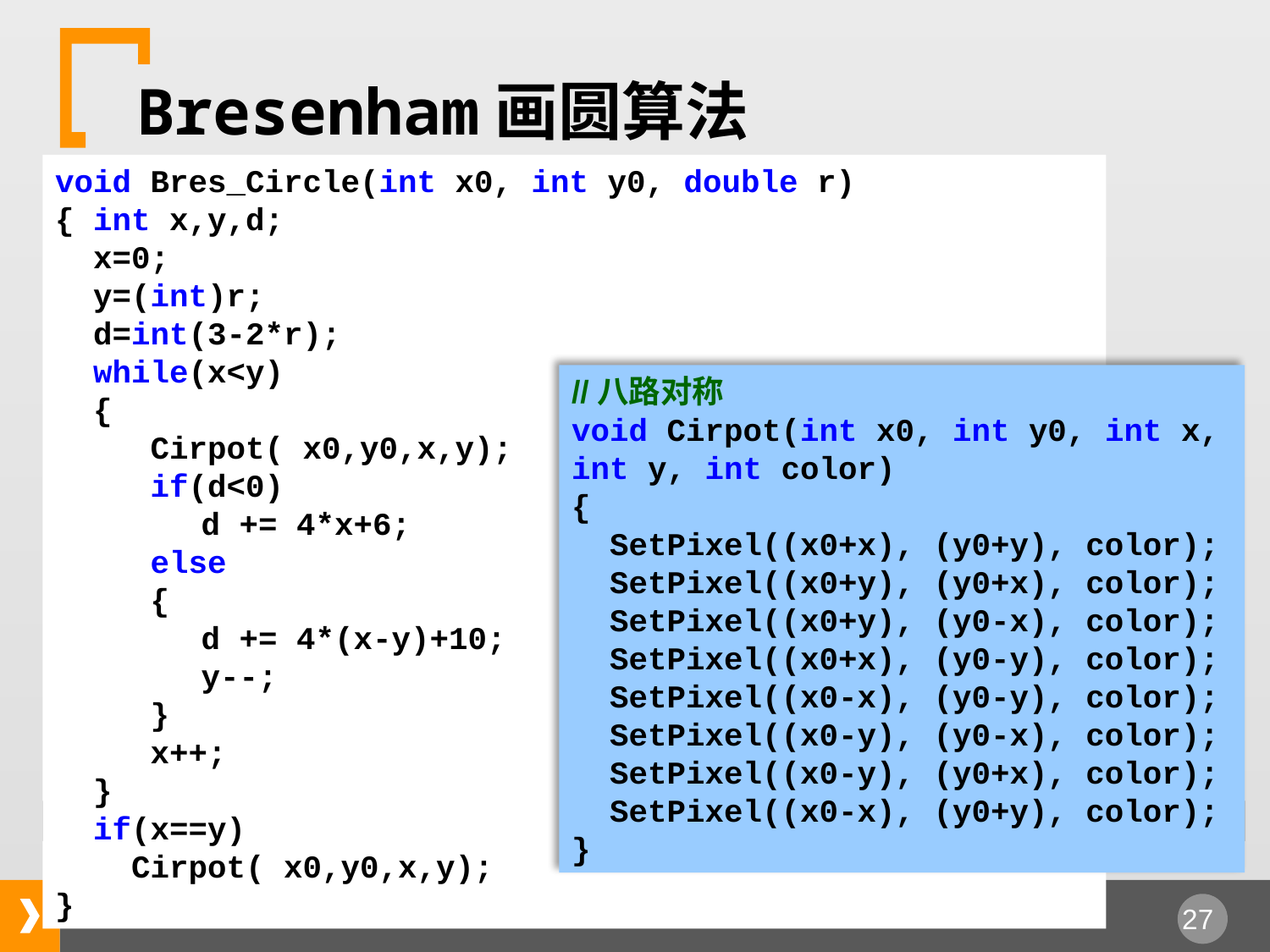

Bresenham画圆算法
void Bres_Circle(int x0, int y0, double r)
{ int x,y,d;
  x=0;
  y=(int)r;
  d=int(3-2*r);
  while(x<y)
  {
     Cirpot( x0,y0,x,y);
     if(d<0)
	 d += 4*x+6;
     else
     {
	 d += 4*(x-y)+10;
	 y--;
     }
     x++;
  }
  if(x==y)
    Cirpot( x0,y0,x,y);
}

//八路对称
void Cirpot(int x0, int y0, int x, int y, int color)
{
  SetPixel((x0+x), (y0+y), color);
  SetPixel((x0+y), (y0+x), color);
  SetPixel((x0+y), (y0-x), color);
  SetPixel((x0+x), (y0-y), color);
  SetPixel((x0-x), (y0-y), color);
  SetPixel((x0-y), (y0-x), color);
  SetPixel((x0-y), (y0+x), color);
  SetPixel((x0-x), (y0+y), color);
}